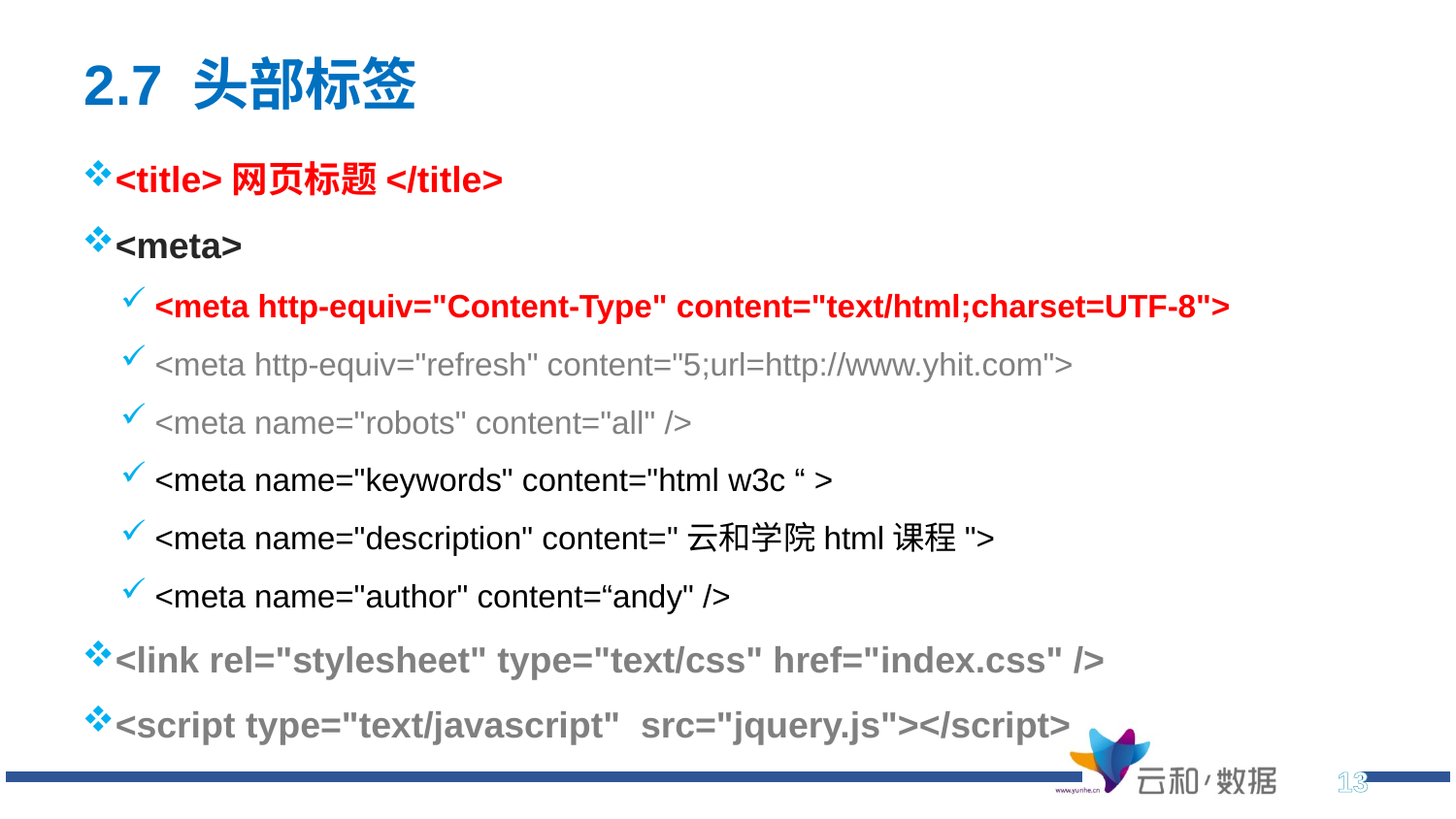

2.7 头部标签
<title>网页标题</title>
<meta>
<meta http-equiv="Content-Type" content="text/html;charset=UTF-8">
<meta http-equiv="refresh" content="5;url=http://www.yhit.com">
<meta name="robots" content="all" />
<meta name="keywords" content="html w3c “ >
<meta name="description" content="云和学院html课程">
<meta name="author" content=“andy" />
<link rel="stylesheet" type="text/css" href="index.css" />
<script type="text/javascript"  src="jquery.js"></script>
13